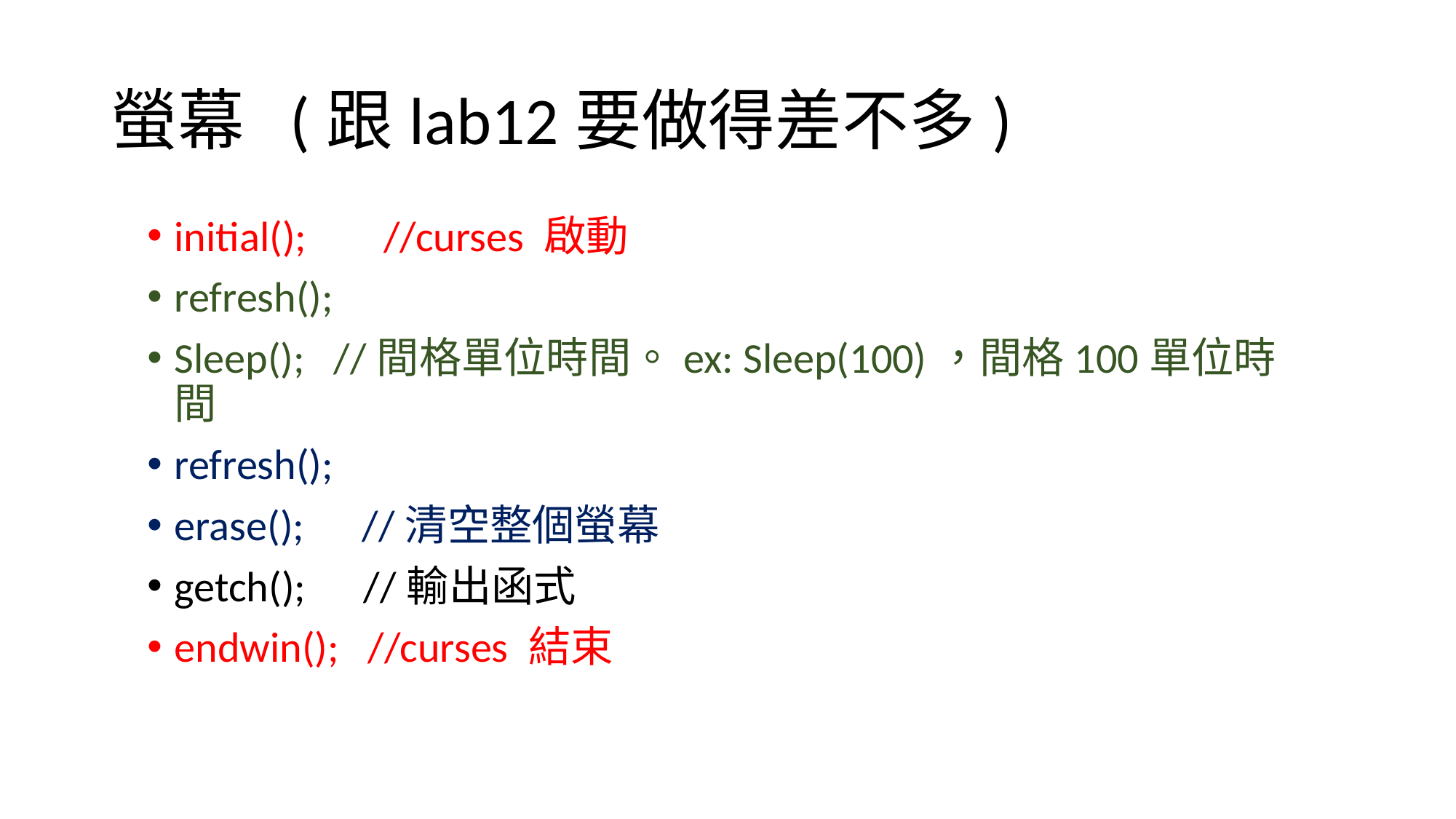

# 螢幕  (跟lab12要做得差不多)
initial();        //curses 啟動
refresh();
Sleep();   //間格單位時間。ex: Sleep(100)，間格100單位時間
refresh();
erase();      //清空整個螢幕
getch();      //輸出函式
endwin();   //curses 結束